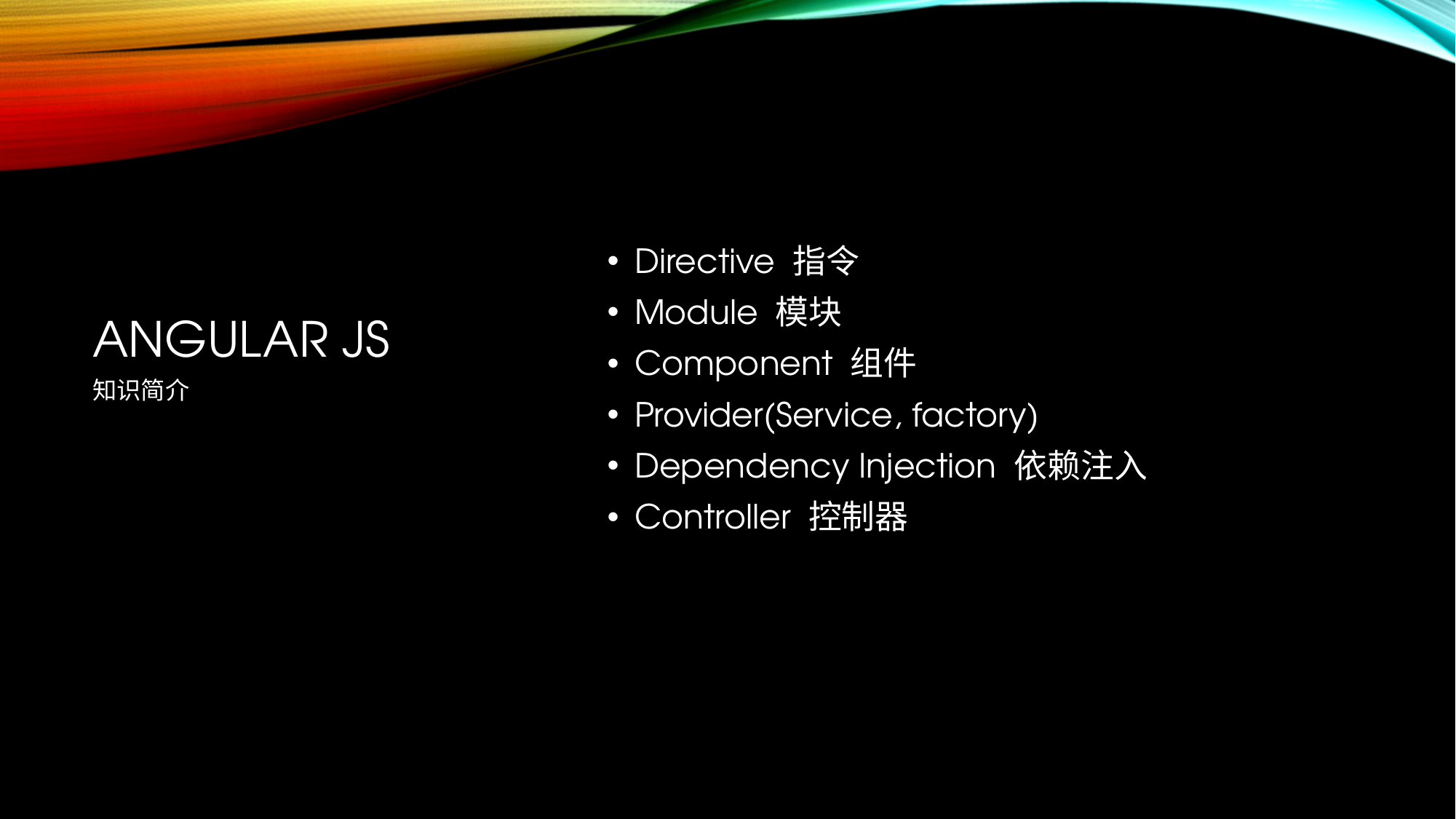

Directive 指令
Module 模块
Component 组件
Provider(Service, factory)
Dependency Injection 依赖注入
Controller 控制器

# Angular JS
知识简介